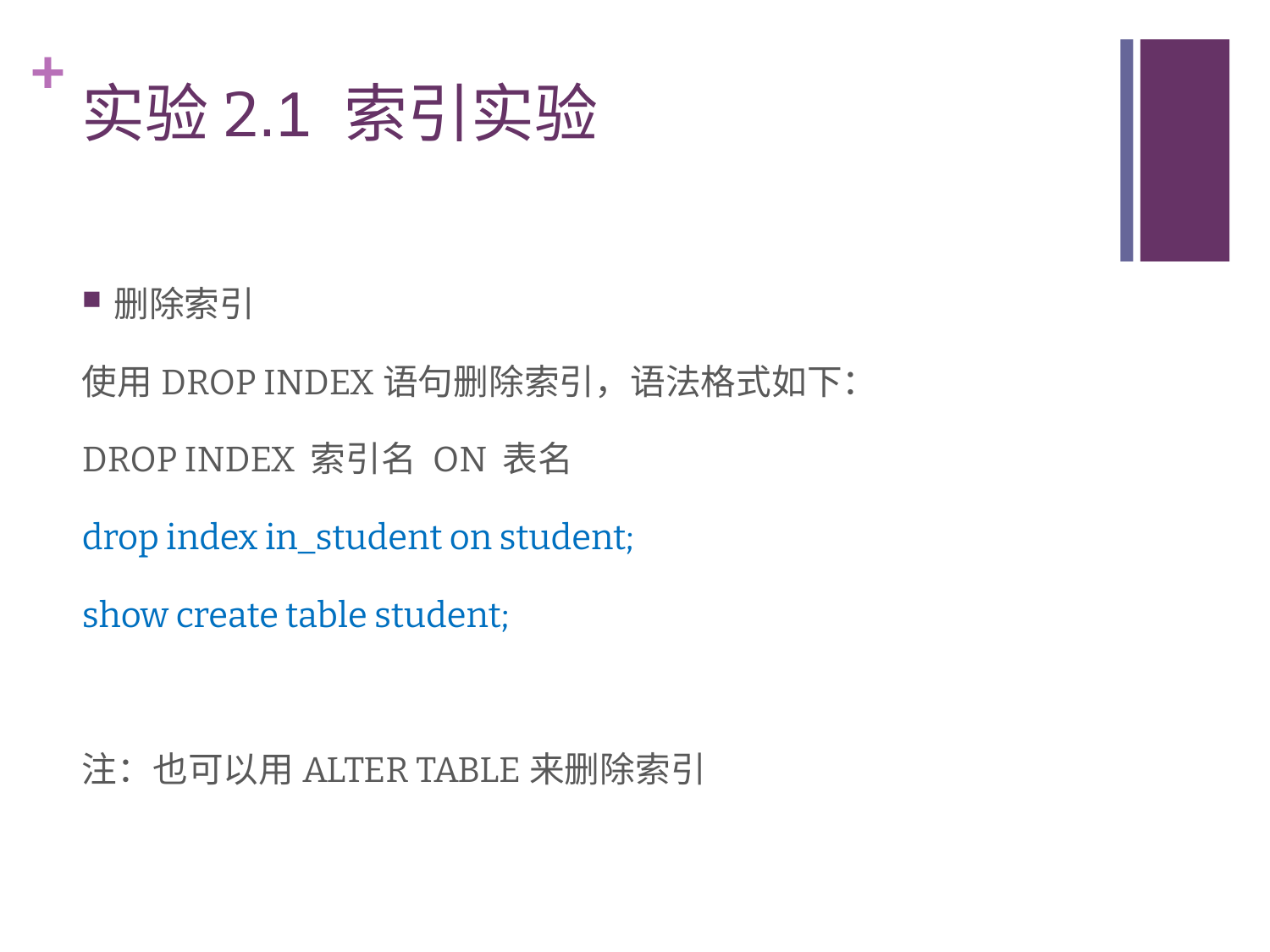

# 实验2.1 索引实验
删除索引
使用DROP INDEX语句删除索引，语法格式如下：
DROP INDEX 索引名 ON 表名
drop index in_student on student;
show create table student;

注：也可以用ALTER TABLE来删除索引